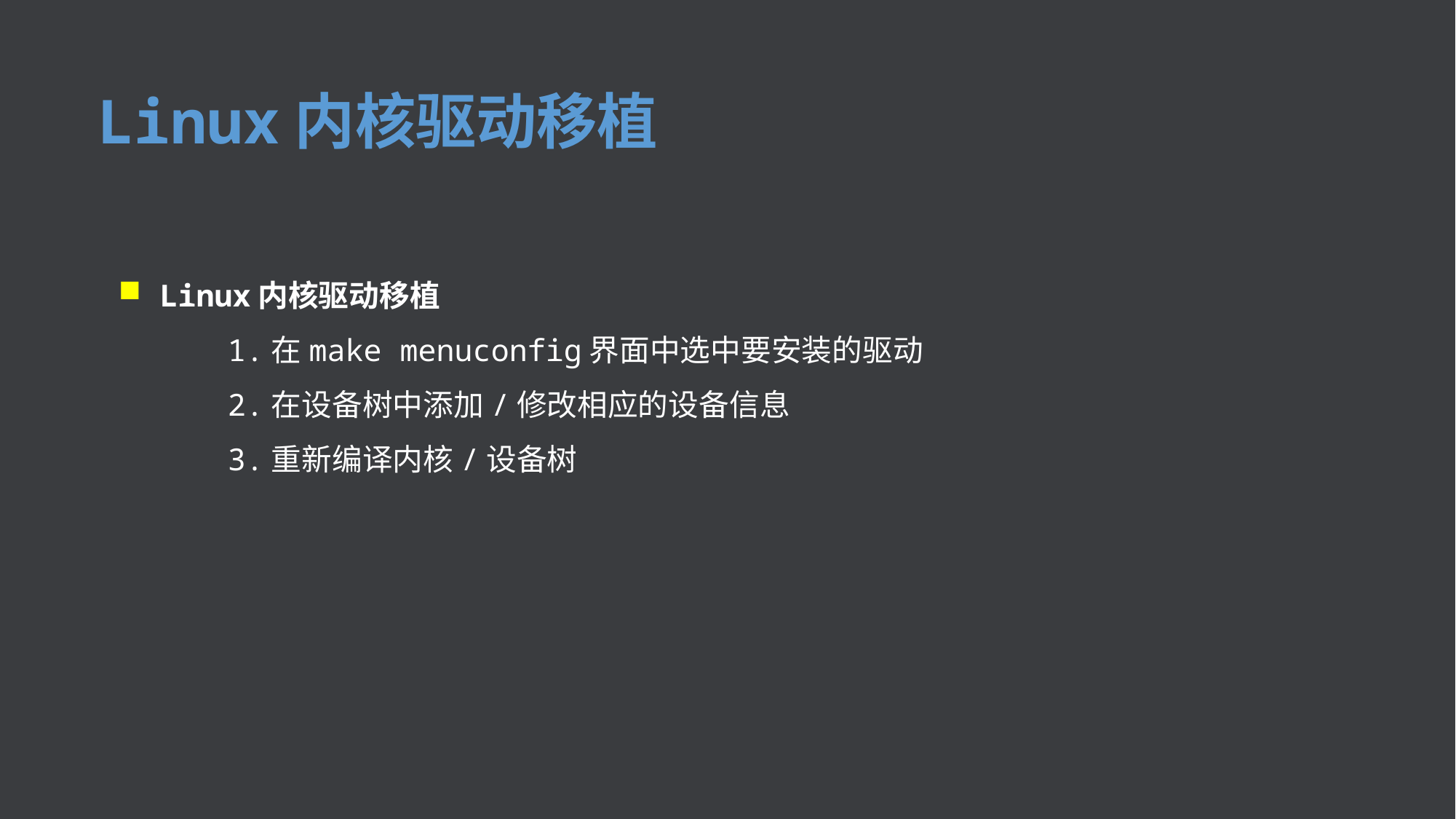

Linux内核驱动移植

 Linux内核驱动移植
	1.在make menuconfig界面中选中要安装的驱动
	2.在设备树中添加/修改相应的设备信息
	3.重新编译内核/设备树